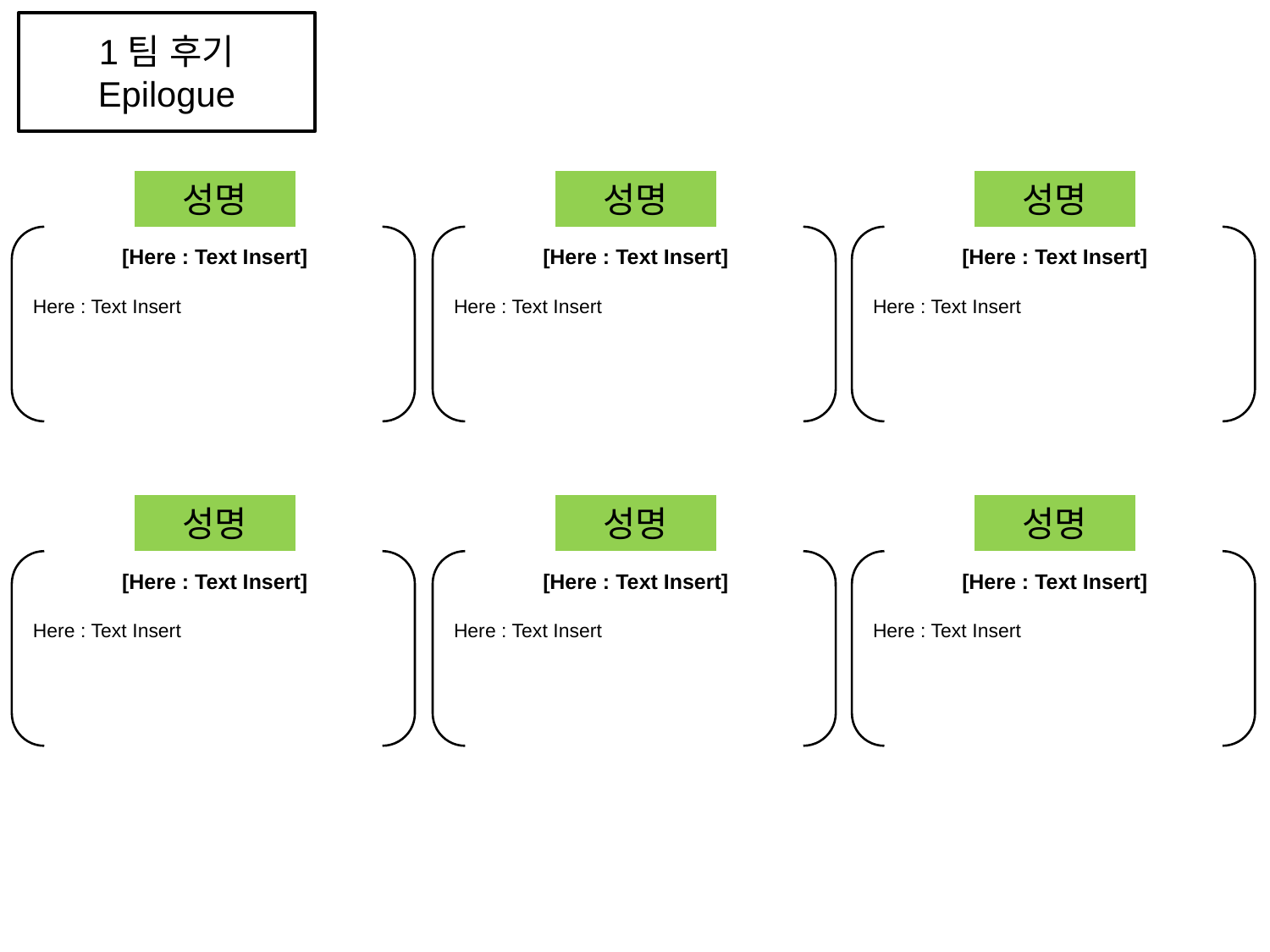

1팀 후기
Epilogue
성명
성명
성명

[Here : Text Insert]

 Here : Text Insert
[Here : Text Insert]

 Here : Text Insert
[Here : Text Insert]

 Here : Text Insert
성명
성명
성명

[Here : Text Insert]

 Here : Text Insert
[Here : Text Insert]

 Here : Text Insert
[Here : Text Insert]

 Here : Text Insert